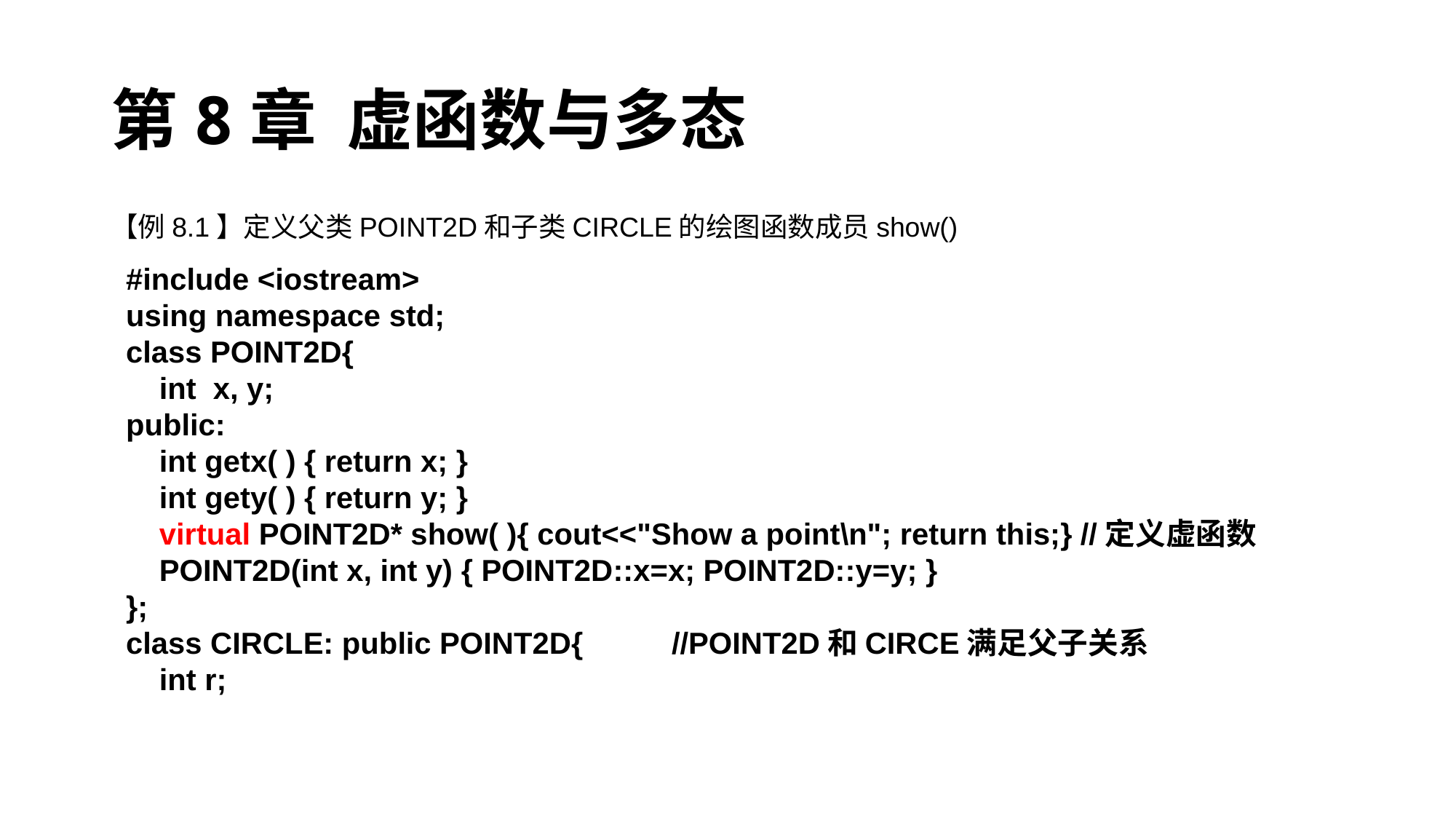

# 第8章  虚函数与多态
【例8.1】定义父类POINT2D和子类CIRCLE的绘图函数成员show()
#include <iostream>
using namespace std;
class POINT2D{
    int  x, y;
public:
    int getx( ) { return x; }
    int gety( ) { return y; }
    virtual POINT2D* show( ){ cout<<"Show a point\n"; return this;} //定义虚函数
    POINT2D(int x, int y) { POINT2D::x=x; POINT2D::y=y; }
};
class CIRCLE: public POINT2D{	//POINT2D和CIRCE满足父子关系
    int r;